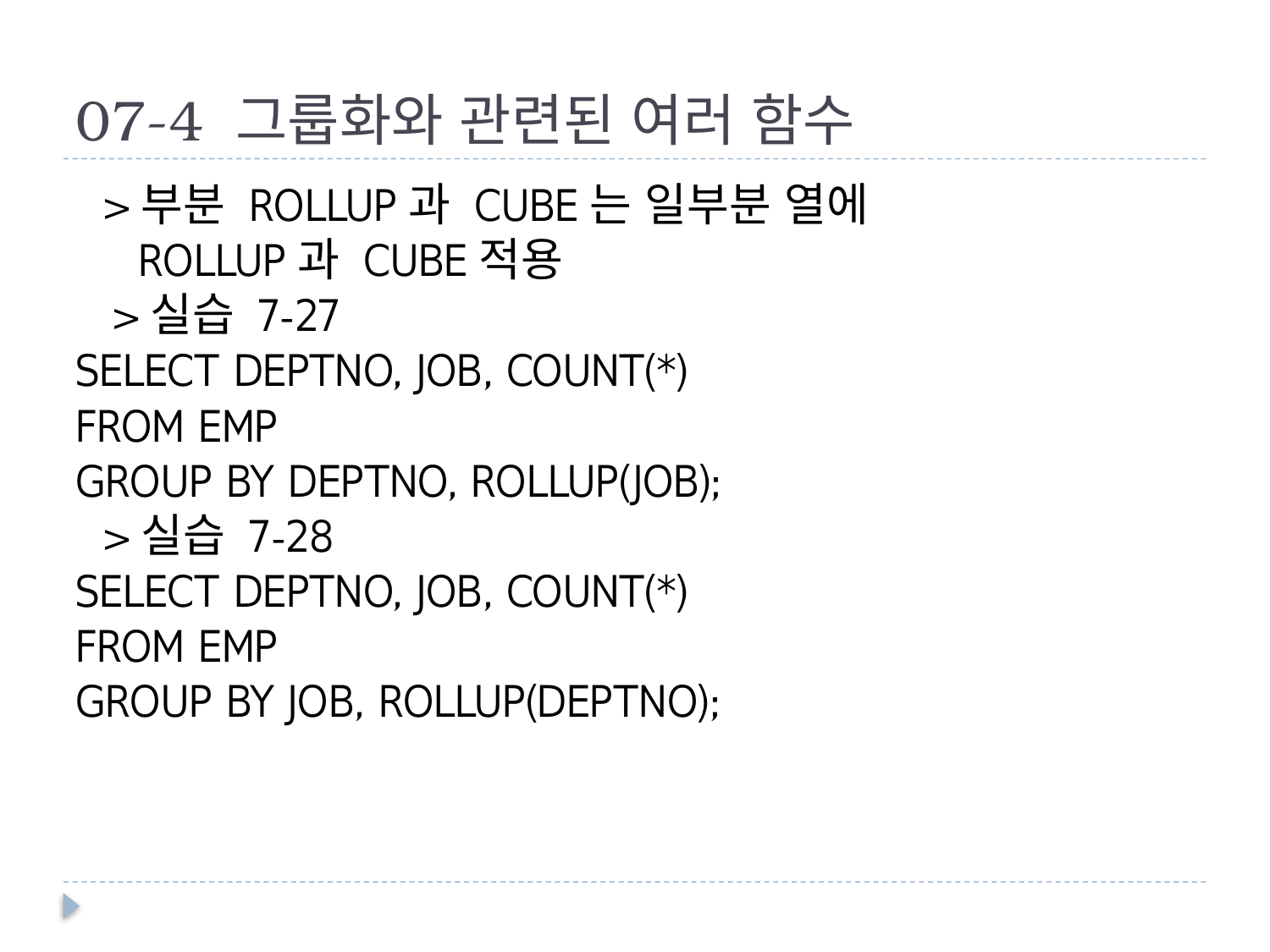

# 07-4 그룹화와 관련된 여러 함수
  >부분 ROLLUP과 CUBE는 일부분 열에
    ROLLUP과 CUBE적용
  >실습 7-27
SELECT DEPTNO, JOB, COUNT(*)
FROM EMP
GROUP BY DEPTNO, ROLLUP(JOB);
  >실습 7-28
SELECT DEPTNO, JOB, COUNT(*)
FROM EMP
GROUP BY JOB, ROLLUP(DEPTNO);